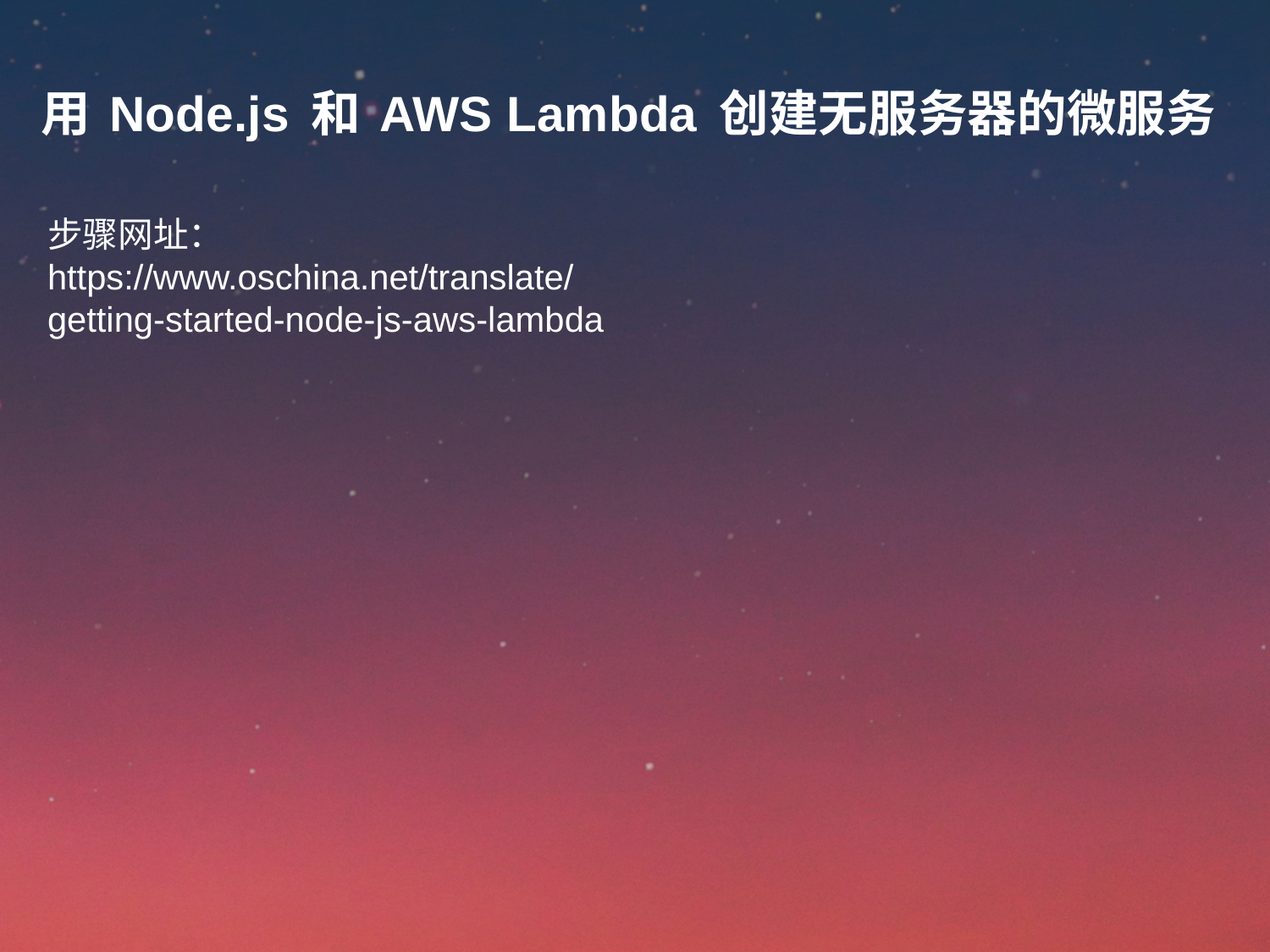

用 Node.js 和 AWS Lambda 创建无服务器的微服务
步骤网址：
https://www.oschina.net/translate/getting-started-node-js-aws-lambda